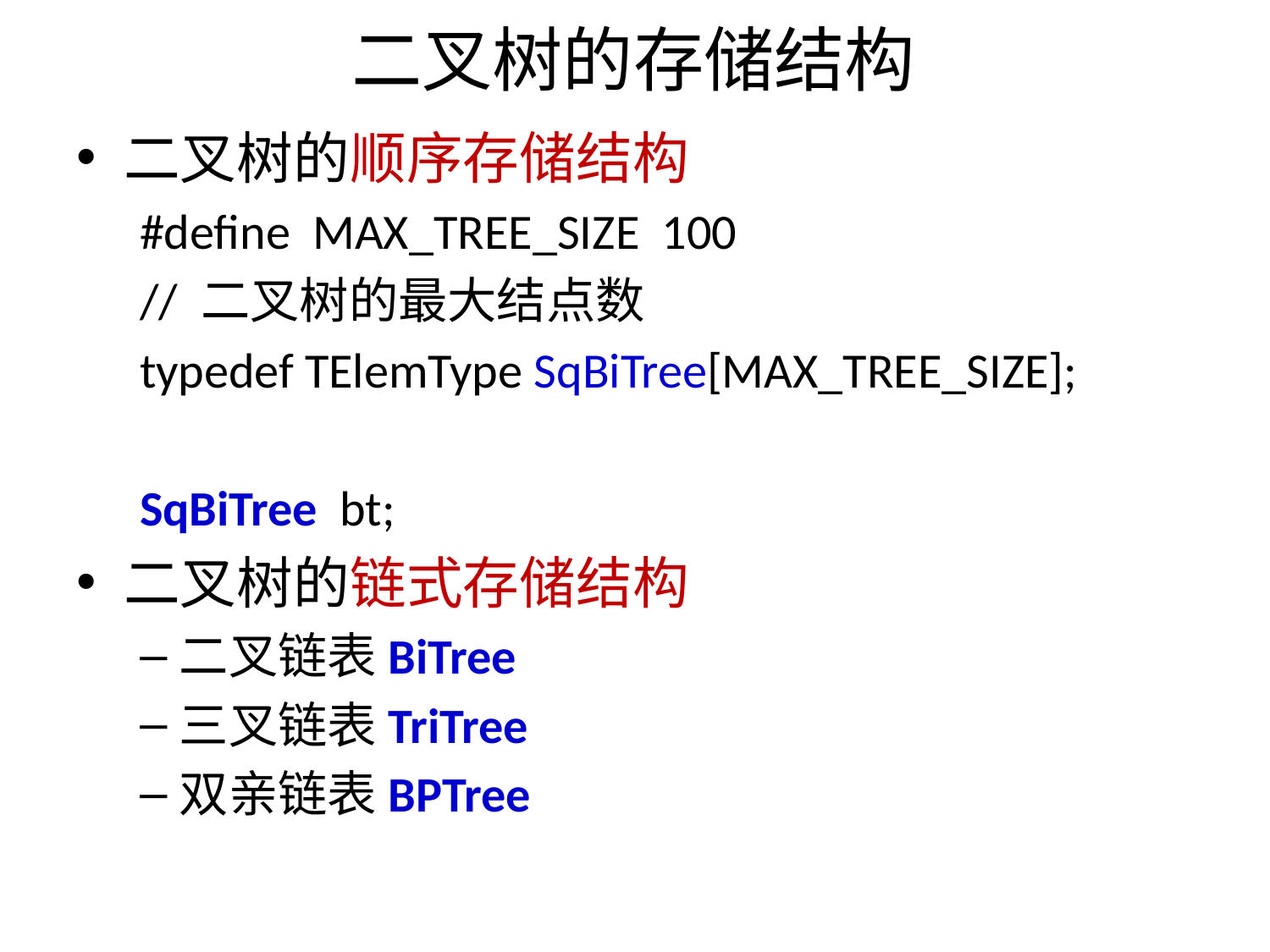

# 二叉树的存储结构
二叉树的顺序存储结构
#define  MAX_TREE_SIZE  100
// 二叉树的最大结点数
typedef TElemType SqBiTree[MAX_TREE_SIZE];

SqBiTree  bt;
二叉树的链式存储结构
二叉链表BiTree
三叉链表TriTree
双亲链表BPTree